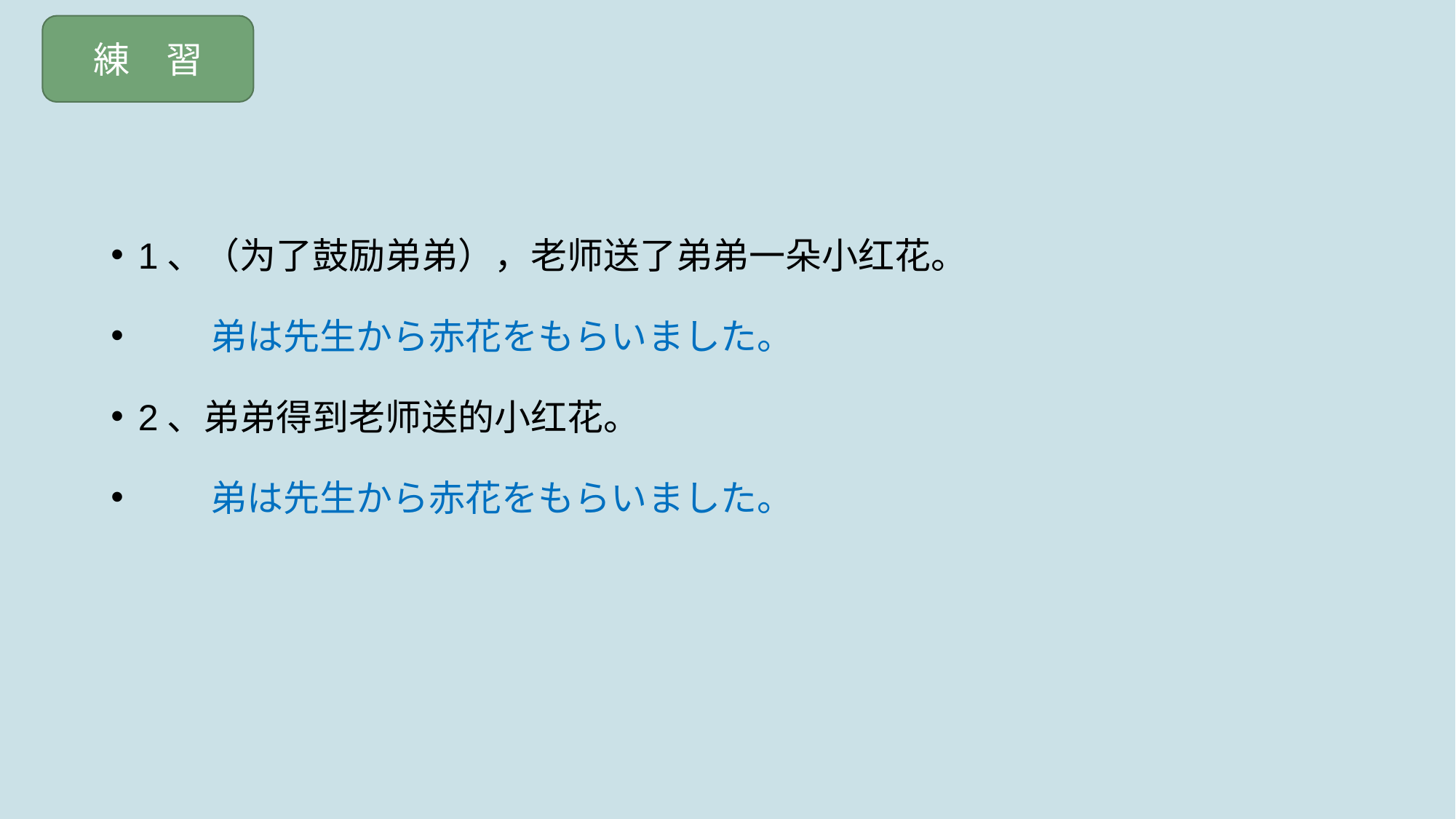

練　習

1、（为了鼓励弟弟），老师送了弟弟一朵小红花。
　　弟は先生から赤花をもらいました。
2、弟弟得到老师送的小红花。
　　弟は先生から赤花をもらいました。